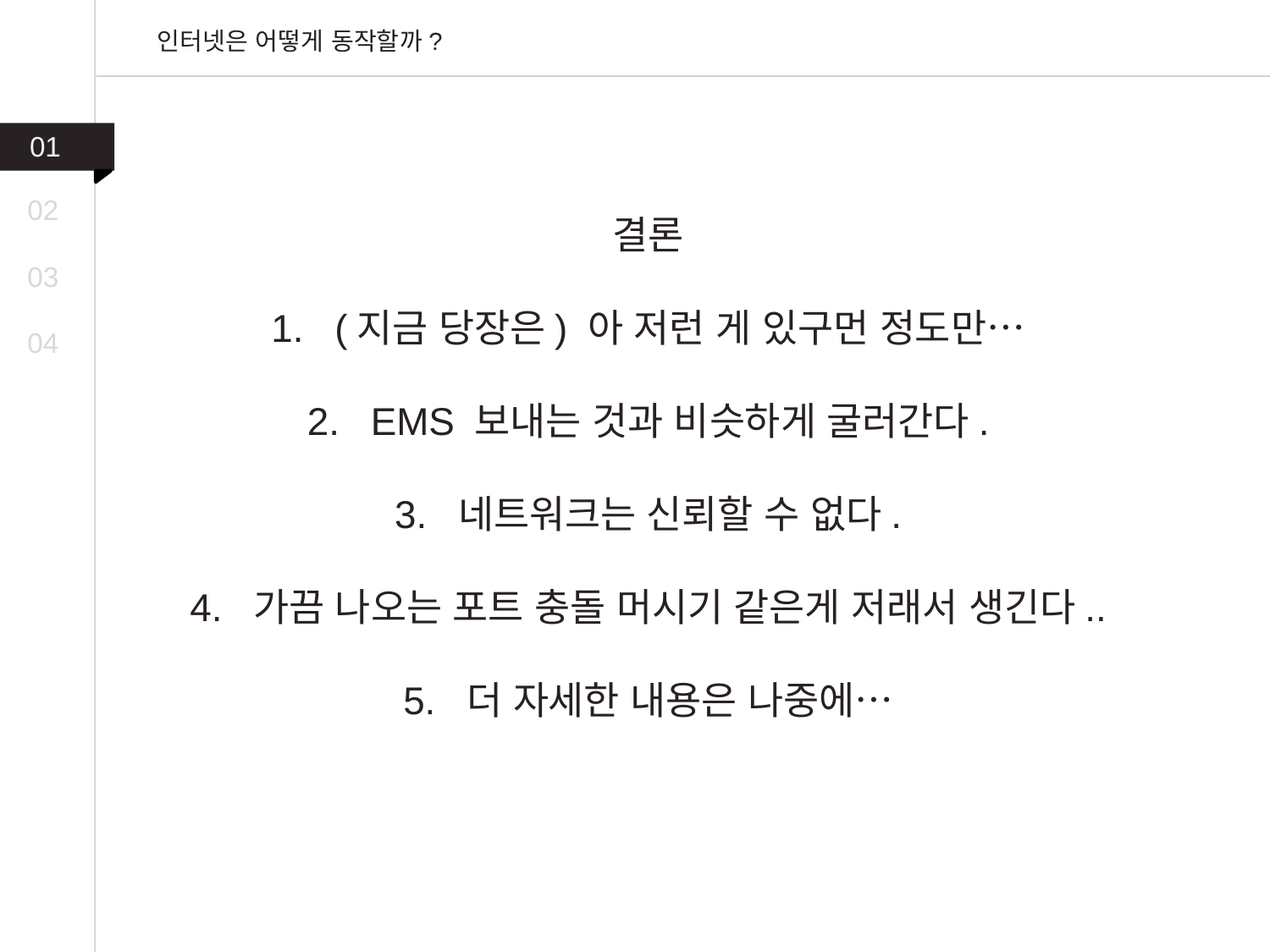

인터넷은 어떻게 동작할까?
01

02
결론

(지금 당장은) 아 저런 게 있구먼 정도만…

EMS 보내는 것과 비슷하게 굴러간다.

네트워크는 신뢰할 수 없다.

가끔 나오는 포트 충돌 머시기 같은게 저래서 생긴다..

더 자세한 내용은 나중에…

03
04